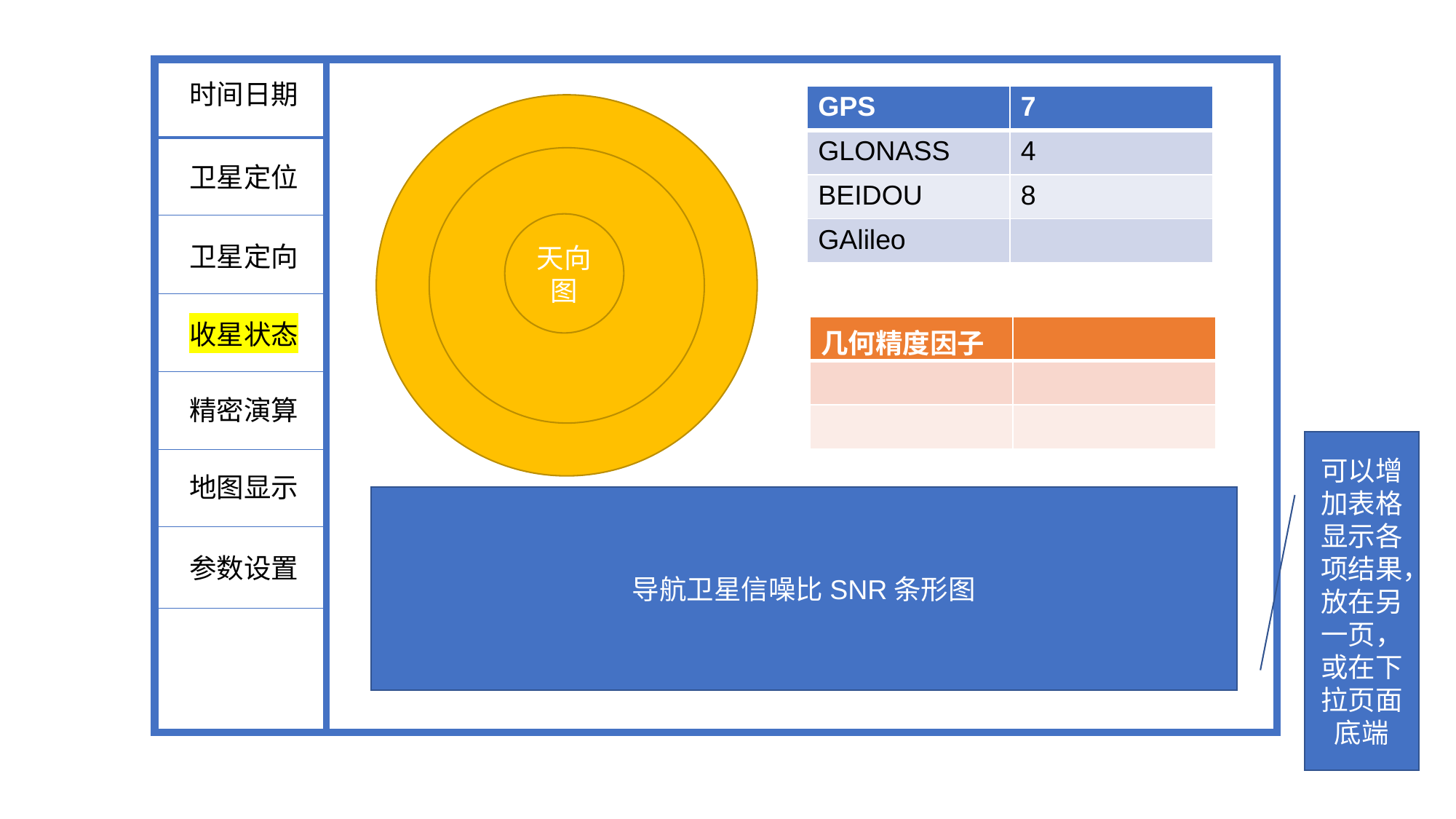

时间日期
| GPS | 7 |
| --- | --- |
| GLONASS | 4 |
| BEIDOU | 8 |
| GAlileo |  |

天向图
卫星定位
卫星定向
收星状态
| 几何精度因子 |  |
| --- | --- |
|  |  |
|  |  |
精密演算
可以增加表格显示各项结果，放在另一页，或在下拉页面底端
地图显示
导航卫星信噪比SNR条形图
参数设置